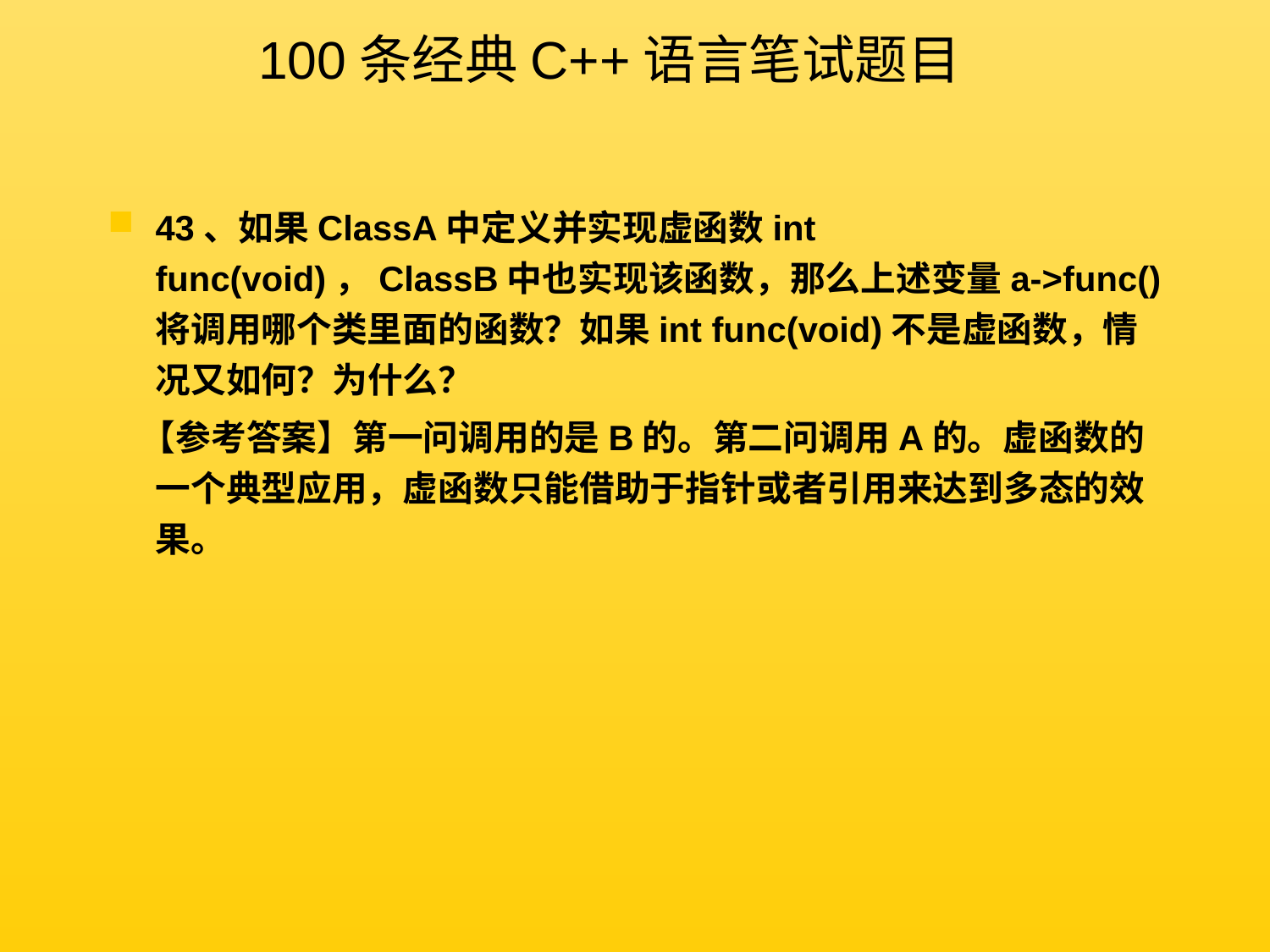

100条经典C++语言笔试题目
43、如果ClassA中定义并实现虚函数int func(void)，ClassB中也实现该函数，那么上述变量a->func()将调用哪个类里面的函数？如果int func(void)不是虚函数，情况又如何？为什么？
   【参考答案】第一问调用的是B的。第二问调用A的。虚函数的一个典型应用，虚函数只能借助于指针或者引用来达到多态的效果。